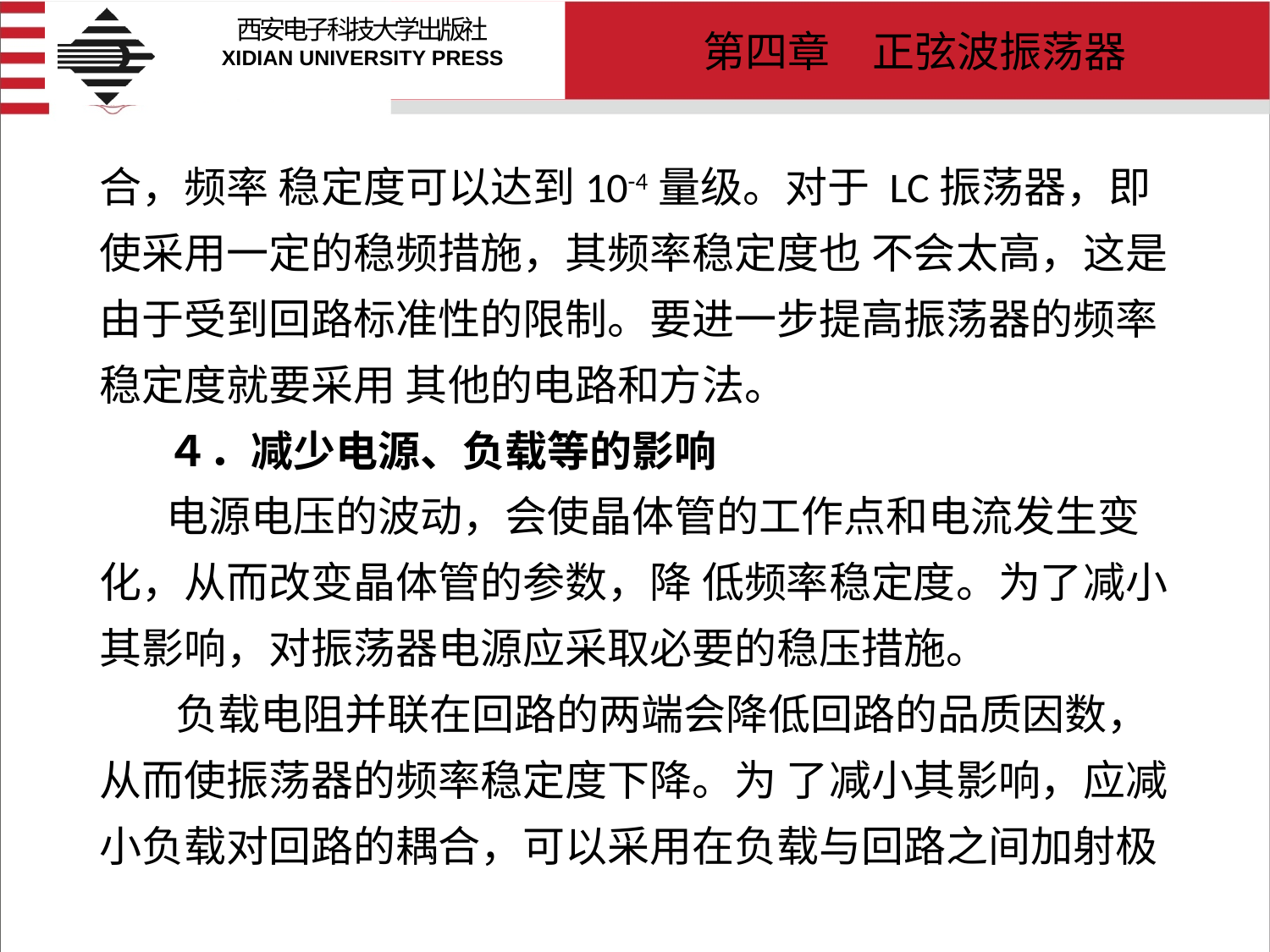

# 合，频率 稳定度可以达到10-4量级。对于 LC振荡器，即使采用一定的稳频措施，其频率稳定度也 不会太高，这是由于受到回路标准性的限制。要进一步提高振荡器的频率稳定度就要采用 其他的电路和方法。 ４．减少电源、负载等的影响 电源电压的波动，会使晶体管的工作点和电流发生变化，从而改变晶体管的参数，降 低频率稳定度。为了减小其影响，对振荡器电源应采取必要的稳压措施。 负载电阻并联在回路的两端会降低回路的品质因数，从而使振荡器的频率稳定度下降。为 了减小其影响，应减小负载对回路的耦合，可以采用在负载与回路之间加射极